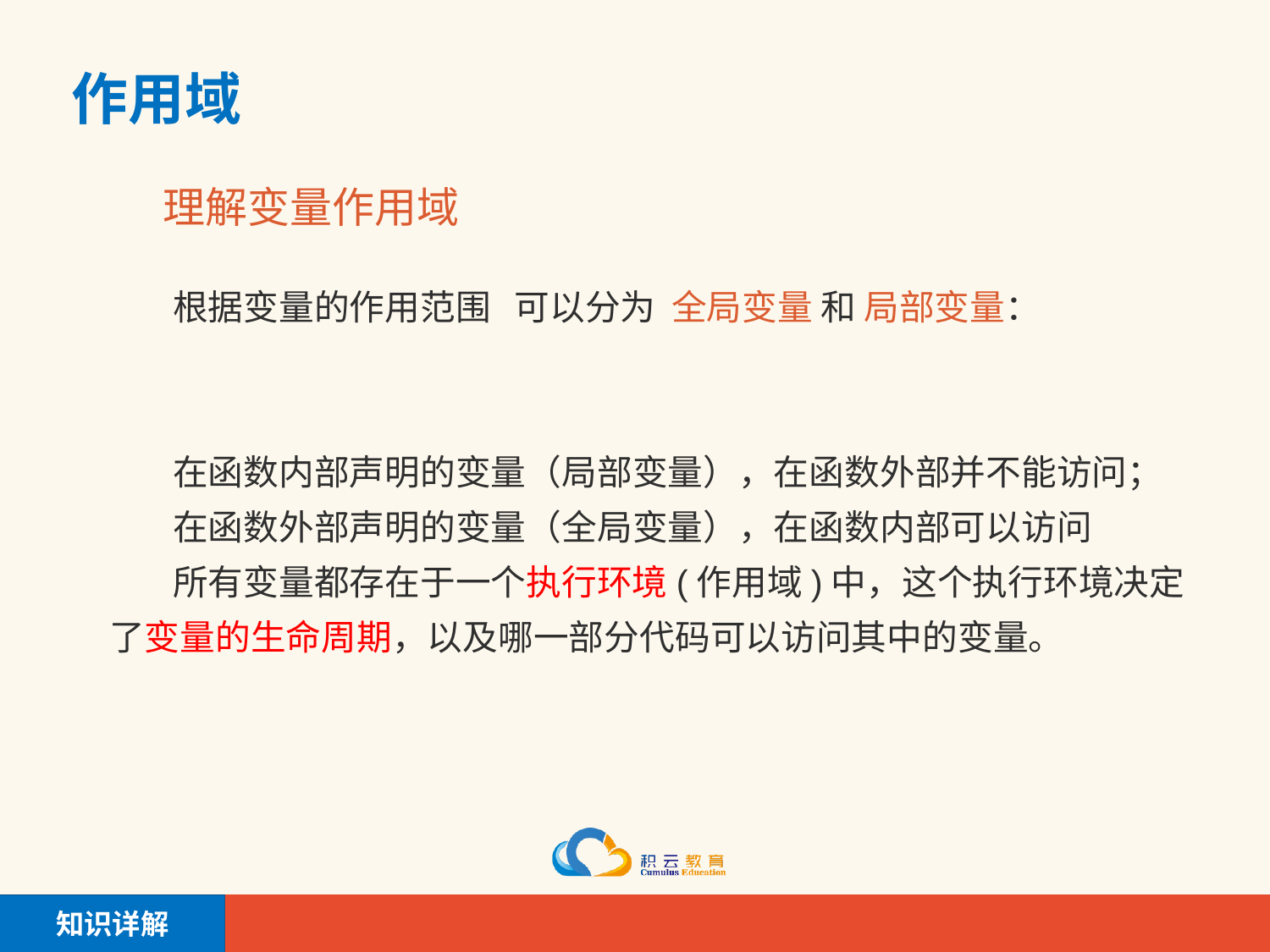

# 作用域
理解变量作用域
根据变量的作用范围   可以分为  全局变量 和 局部变量：

在函数内部声明的变量（局部变量），在函数外部并不能访问；
在函数外部声明的变量（全局变量），在函数内部可以访问
所有变量都存在于一个执行环境(作用域)中，这个执行环境决定了变量的生命周期，以及哪一部分代码可以访问其中的变量。